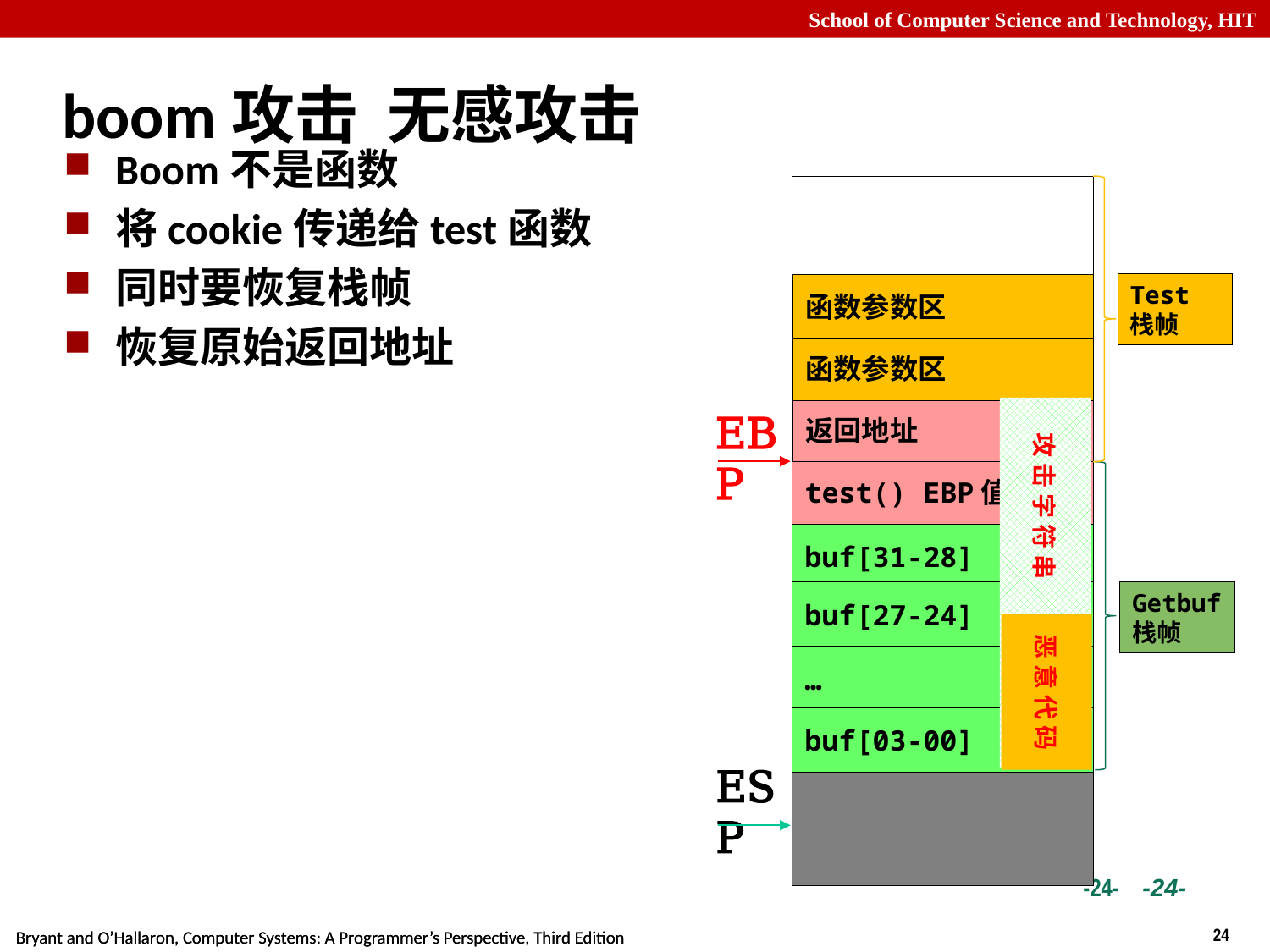

# boom攻击  无感攻击
Boom不是函数
将cookie传递给test函数
同时要恢复栈帧
恢复原始返回地址

Test
栈帧

函数参数区
函数参数区
返回地址
EBP
test() EBP值

Getbuf栈帧
…
buf[31-28]
buf[27-24]
…
buf[03-00]
ESP
   攻 击 字 符 串
恶 意 代 码
 -24-
 -24-